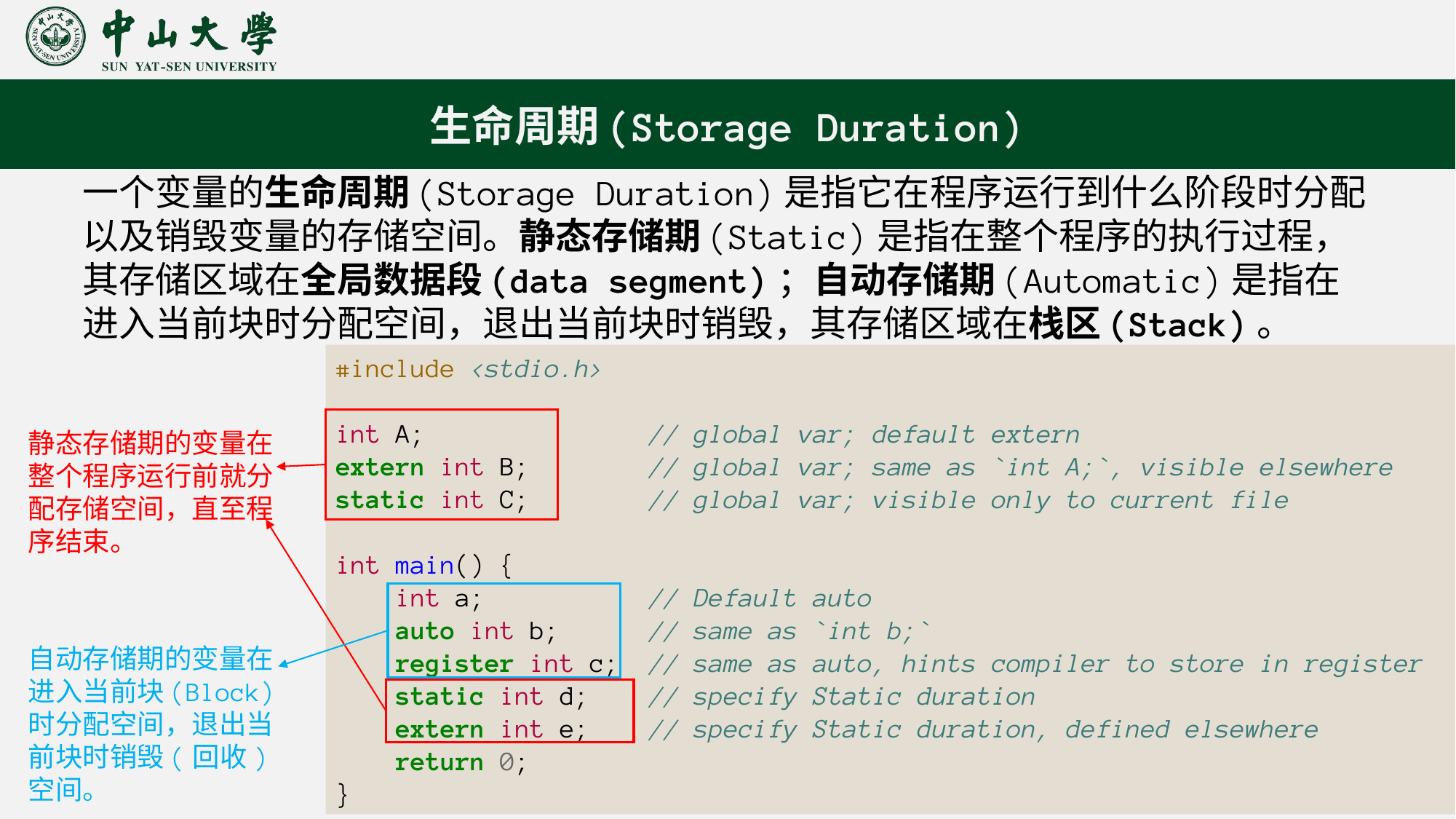

生命周期(Storage Duration)
一个变量的生命周期(Storage Duration)是指它在程序运行到什么阶段时分配以及销毁变量的存储空间。静态存储期(Static)是指在整个程序的执行过程，其存储区域在全局数据段(data segment)；自动存储期(Automatic)是指在进入当前块时分配空间，退出当前块时销毁，其存储区域在栈区(Stack)。
#include <stdio.h>

int A;               // global var; default extern
extern int B;        // global var; same as `int A;`, visible elsewhere
static int C;        // global var; visible only to current file

int main() {
    int a;           // Default auto
    auto int b;      // same as `int b;`
    register int c;  // same as auto, hints compiler to store in register
    static int d;    // specify Static duration
    extern int e;    // specify Static duration, defined elsewhere
    return 0;
}

静态存储期的变量在整个程序运行前就分配存储空间，直至程序结束。

自动存储期的变量在进入当前块(Block)时分配空间，退出当前块时销毁(回收)空间。